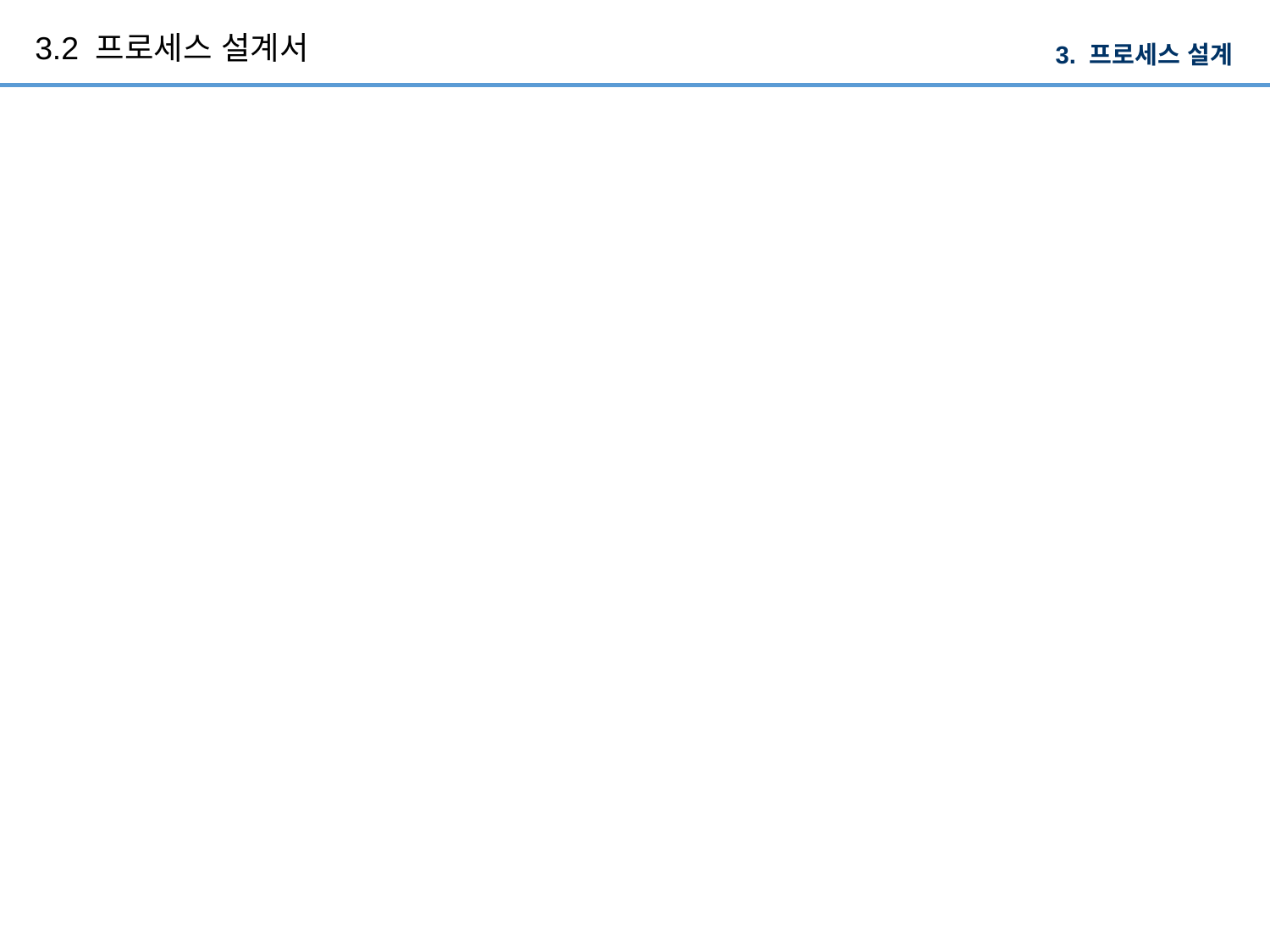

# 3.2 프로세스 설계서
3. 프로세스 설계